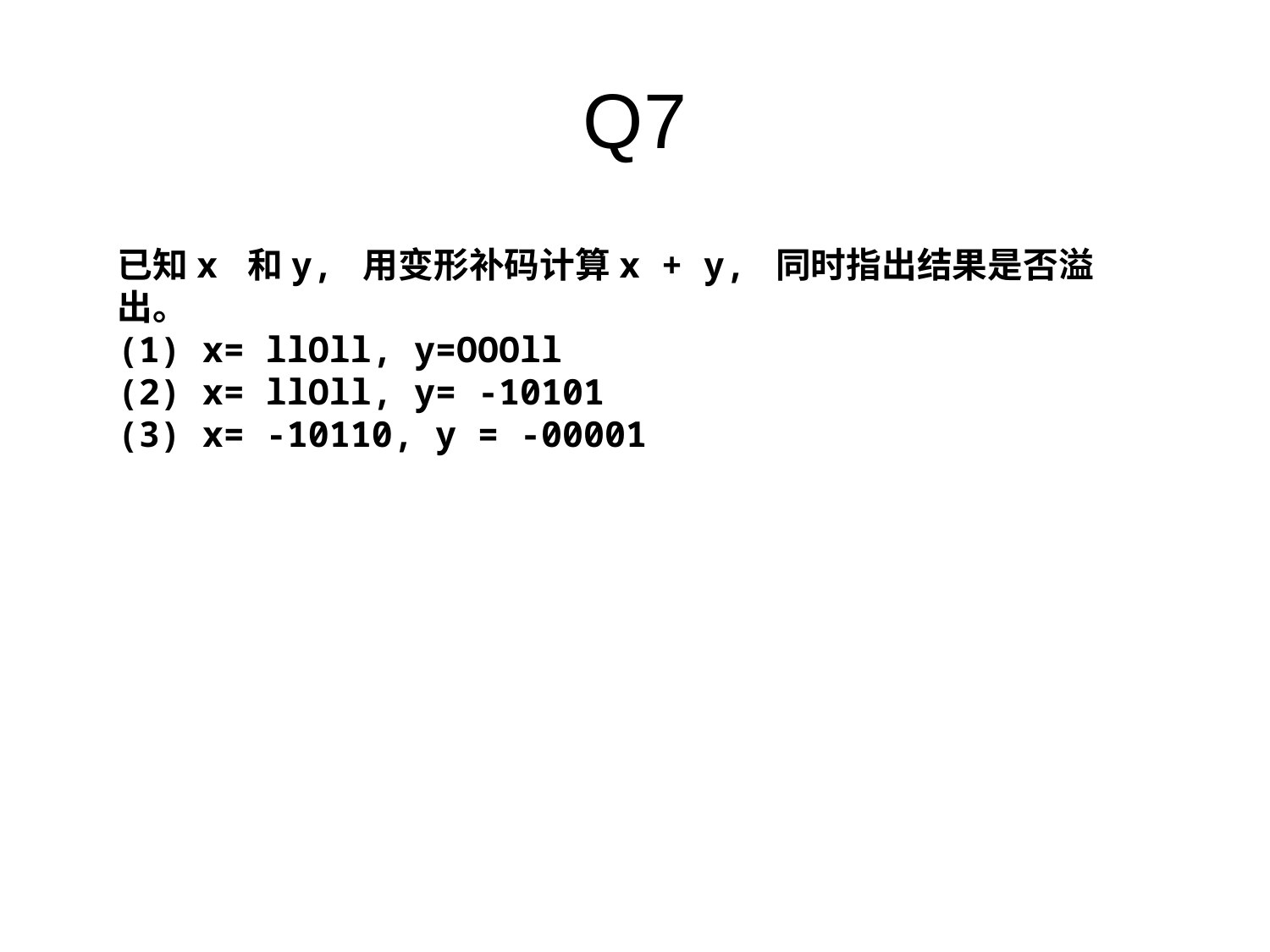

# Q7
已知x 和y, 用变形补码计算x + y, 同时指出结果是否溢出。
(1) x= llOll, y=OOOll
(2) x= llOll, y= -10101
(3) x= -10110, y = -00001